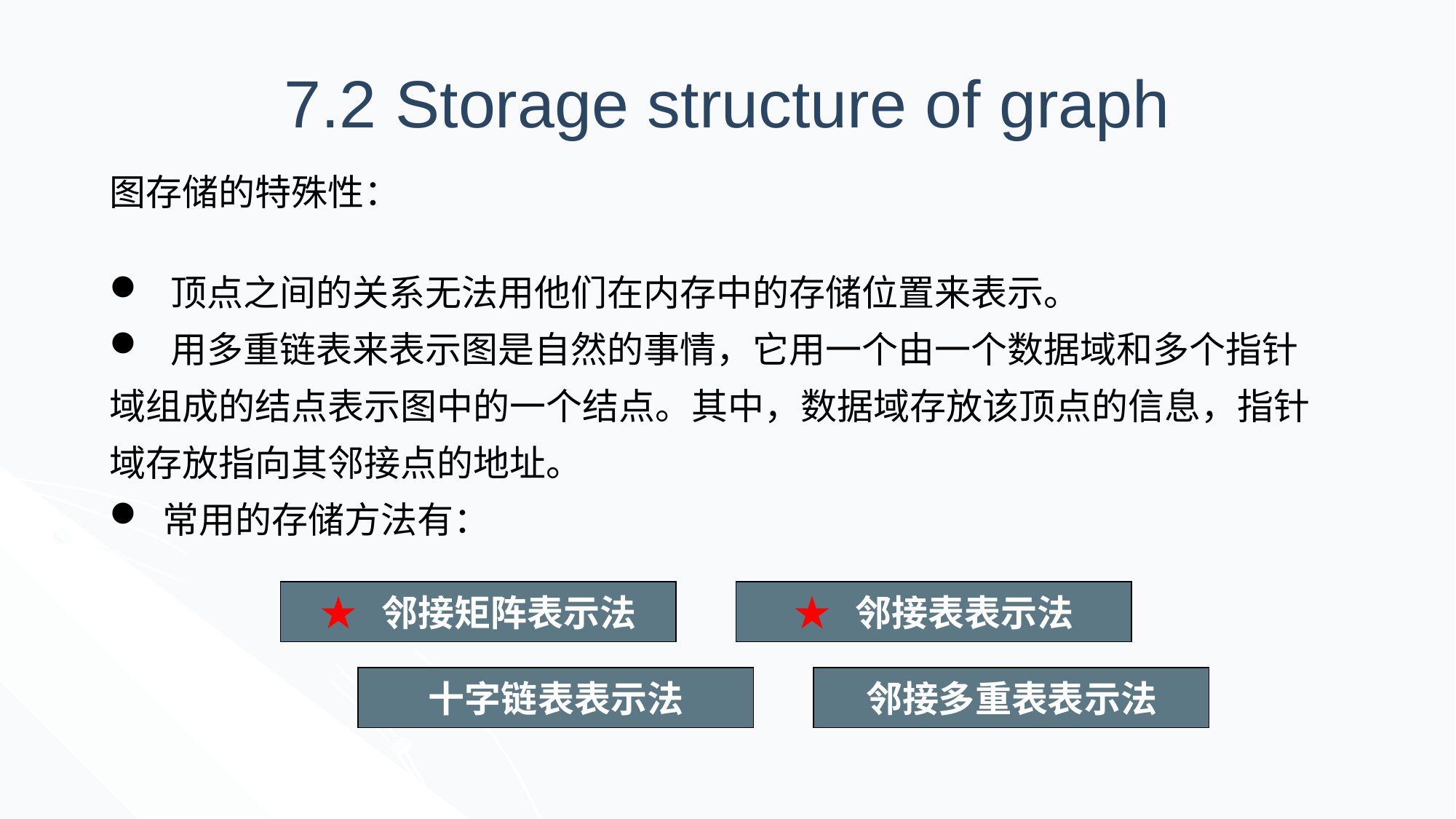

# 7.2 Storage structure of graph
图存储的特殊性：

  顶点之间的关系无法用他们在内存中的存储位置来表示。
  用多重链表来表示图是自然的事情，它用一个由一个数据域和多个指针域组成的结点表示图中的一个结点。其中，数据域存放该顶点的信息，指针域存放指向其邻接点的地址。
 常用的存储方法有：
★  邻接矩阵表示法
★  邻接表表示法
十字链表表示法
邻接多重表表示法